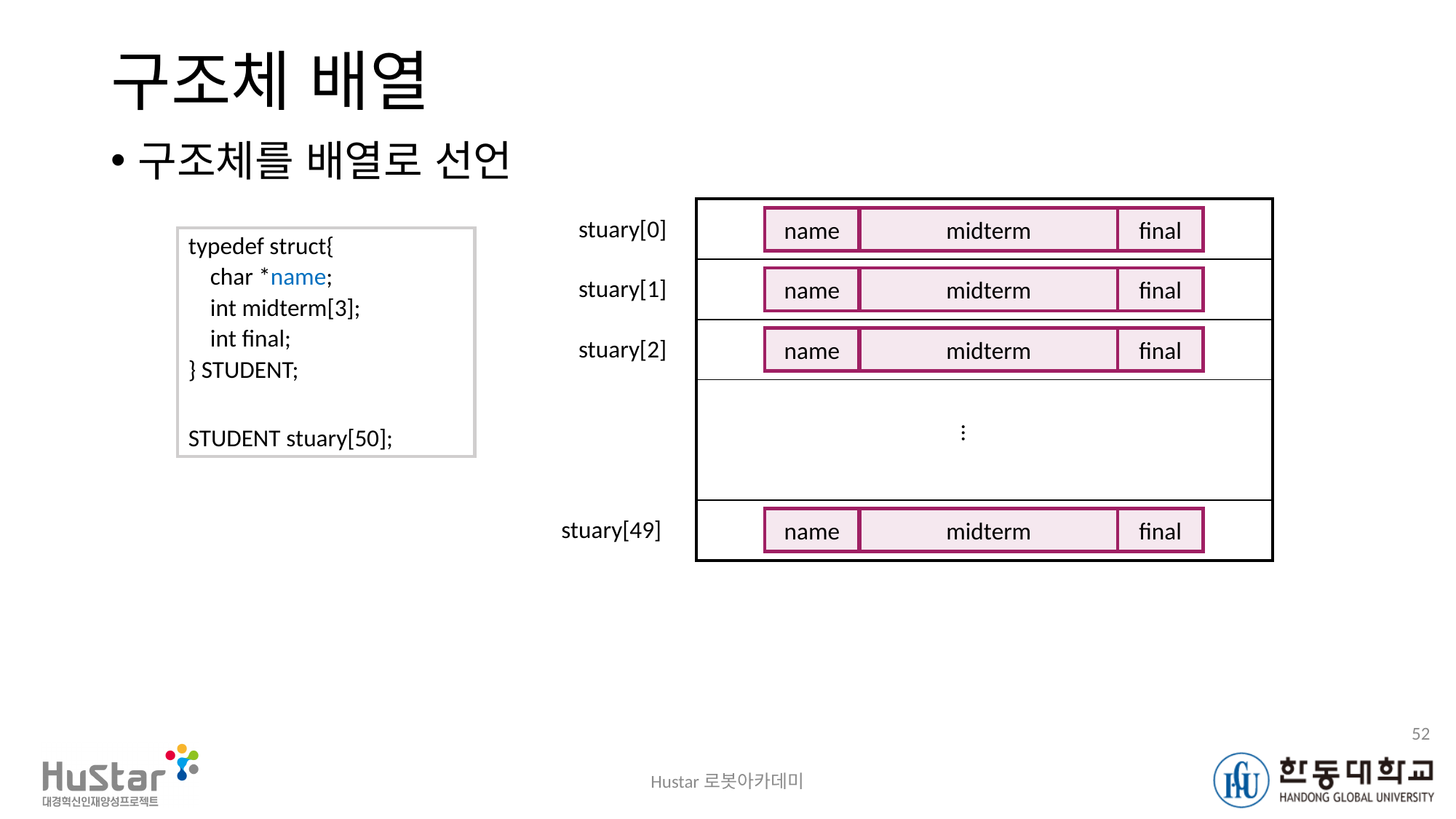

# 구조체 배열
구조체를 배열로 선언
|  |
| --- |
|  |
|  |
|  |
|  |
stuary[0]
name
midterm
final
typedef struct{
    char *name;
    int midterm[3];
    int final;
} STUDENT;

STUDENT stuary[50];
name
midterm
final
stuary[1]
name
midterm
final
stuary[2]
…
name
midterm
final
stuary[49]
52
Hustar로봇아카데미